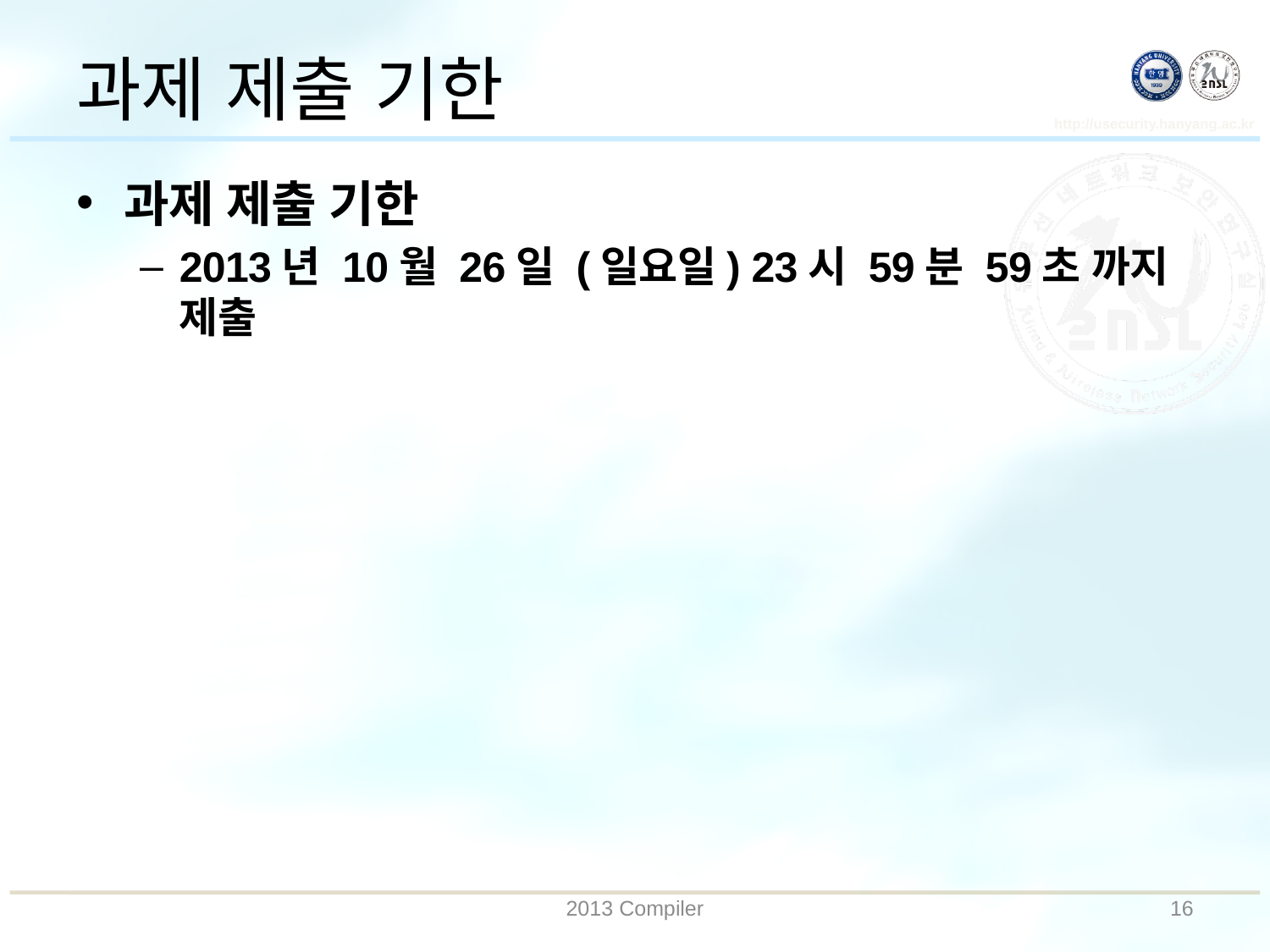

# 과제 제출 기한
과제 제출 기한
2013년 10월 26일 (일요일) 23시 59분 59초 까지 제출
2013 Compiler
16